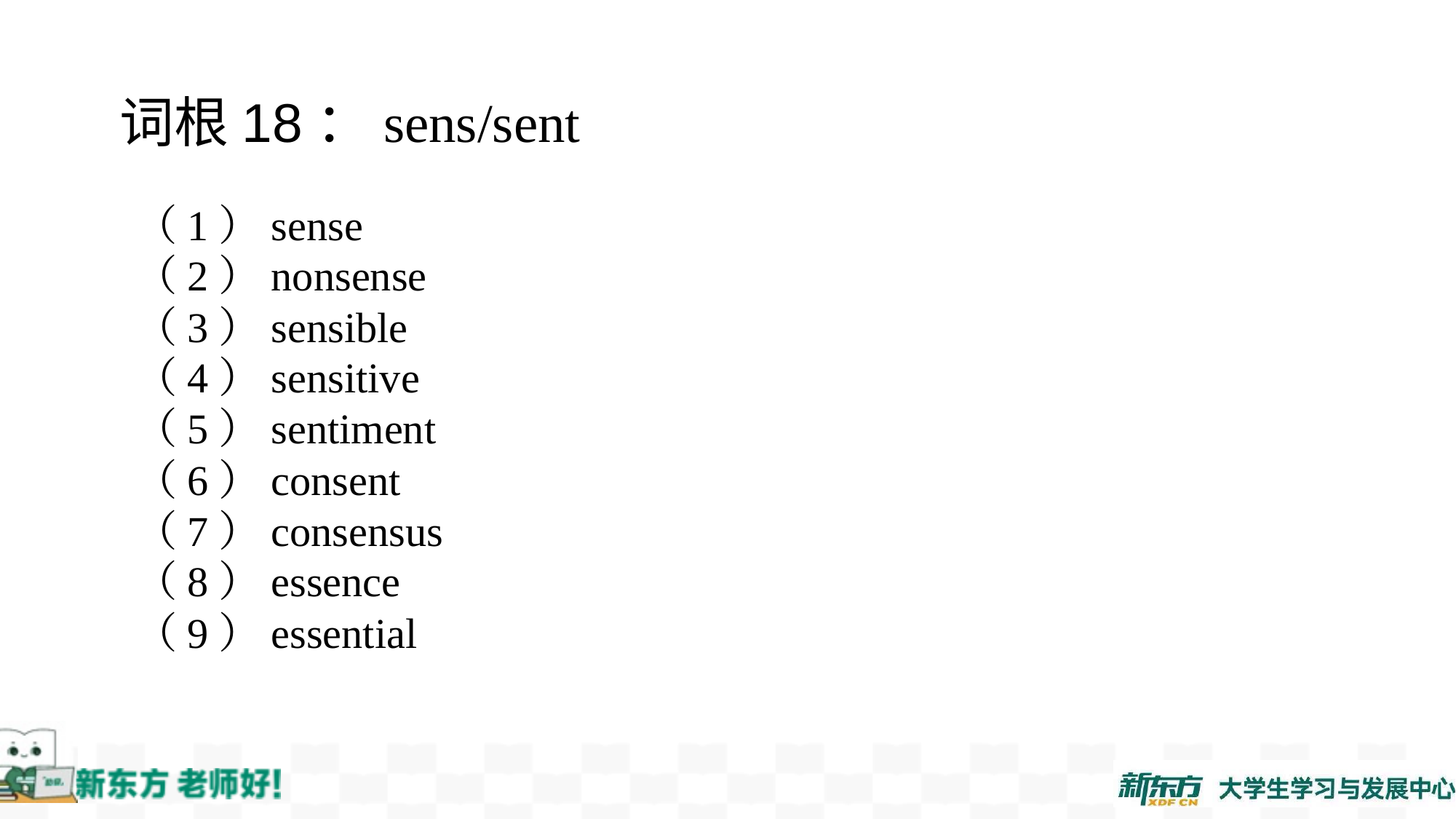

词根18：sens/sent
（1）sense
（2）nonsense
（3）sensible
（4）sensitive
（5）sentiment
（6）consent
（7）consensus
（8）essence
（9）essential